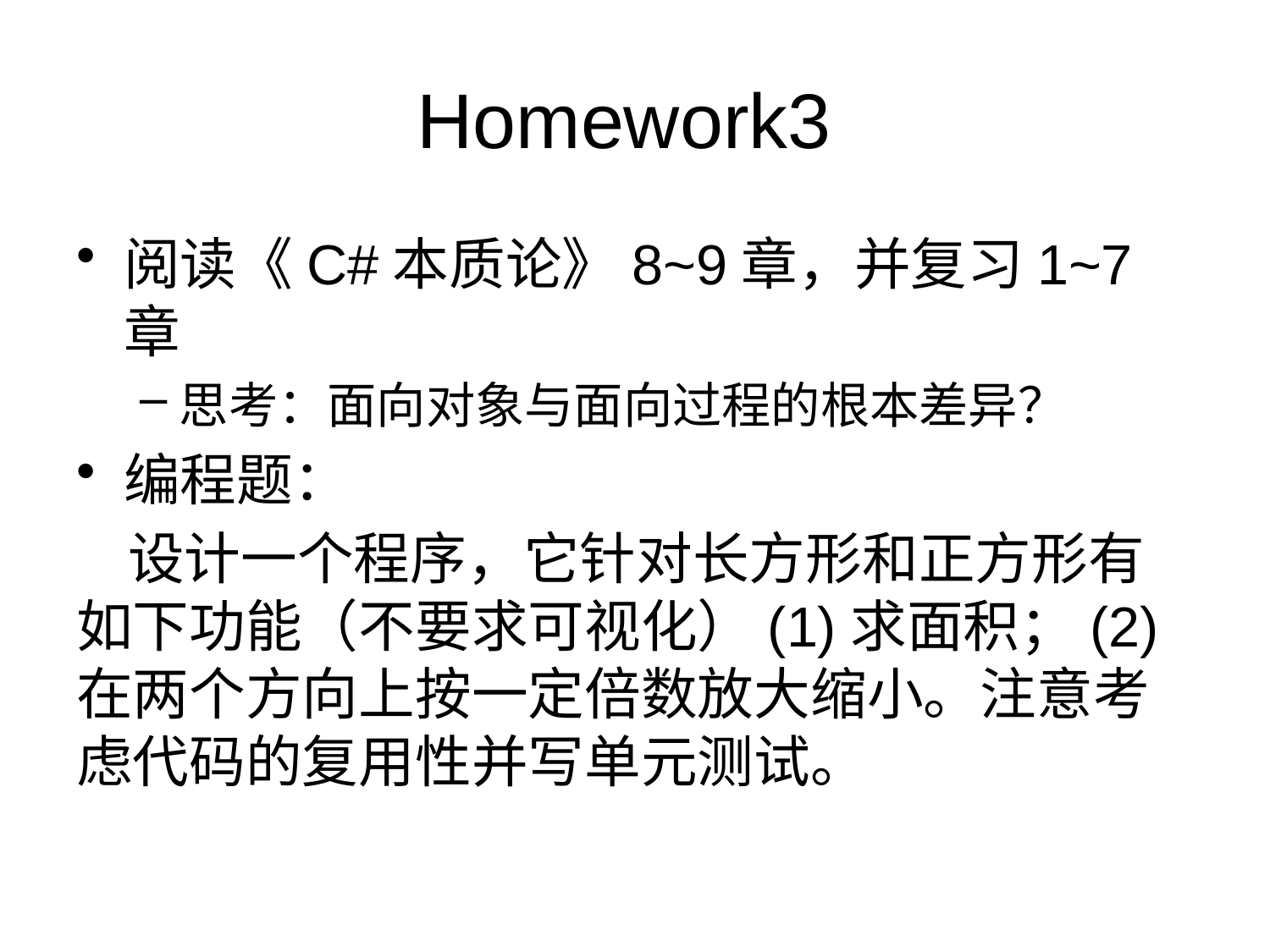

# Homework3
阅读《C#本质论》8~9章，并复习1~7章
思考：面向对象与面向过程的根本差异？
编程题：
   设计一个程序，它针对长方形和正方形有如下功能（不要求可视化）(1)求面积；(2) 在两个方向上按一定倍数放大缩小。注意考虑代码的复用性并写单元测试。